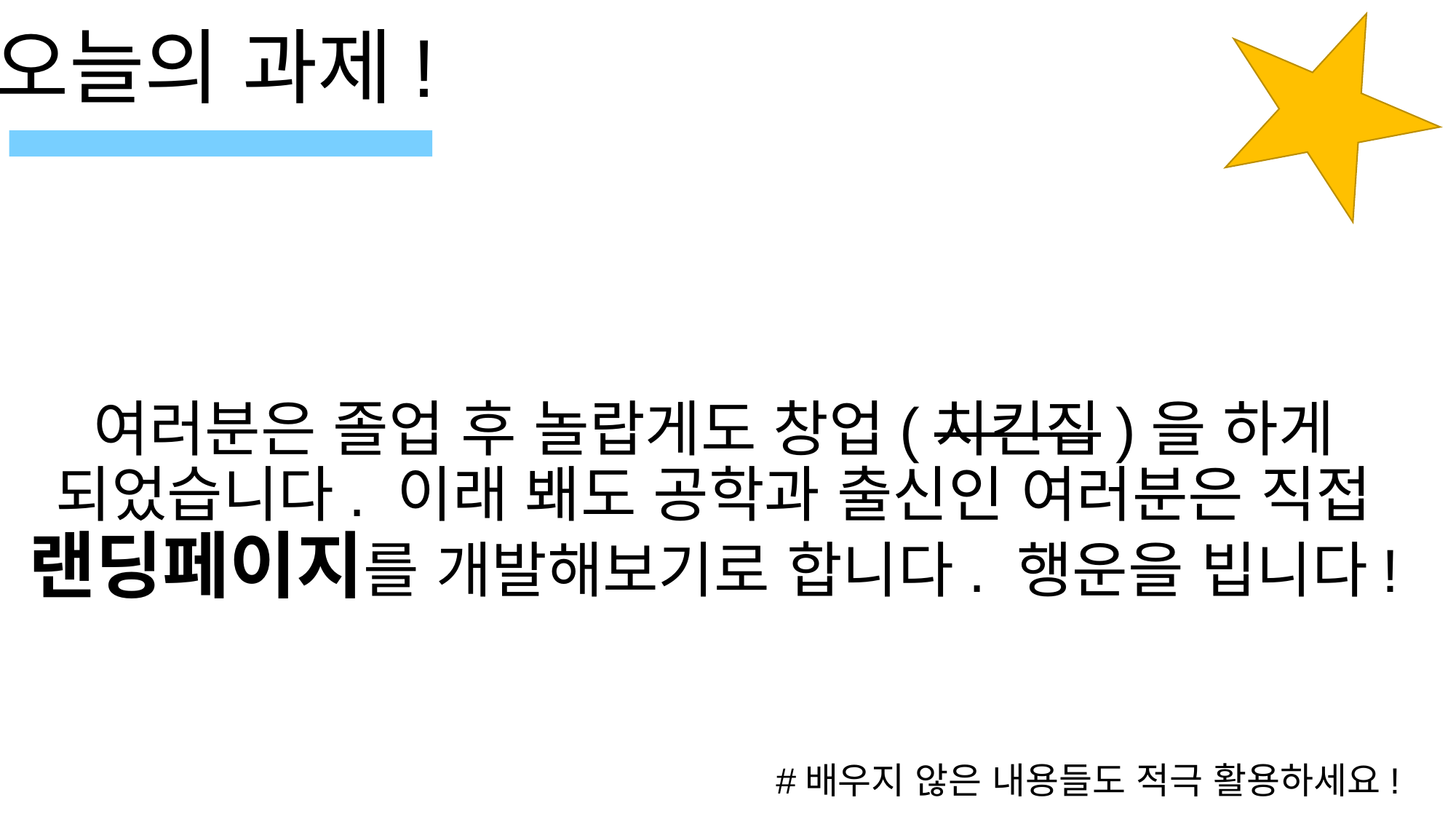

오늘의 과제!

여러분은 졸업 후 놀랍게도 창업(치킨집)을 하게 되었습니다. 이래 봬도 공학과 출신인 여러분은 직접 랜딩페이지를 개발해보기로 합니다. 행운을 빕니다!
#배우지 않은 내용들도 적극 활용하세요!